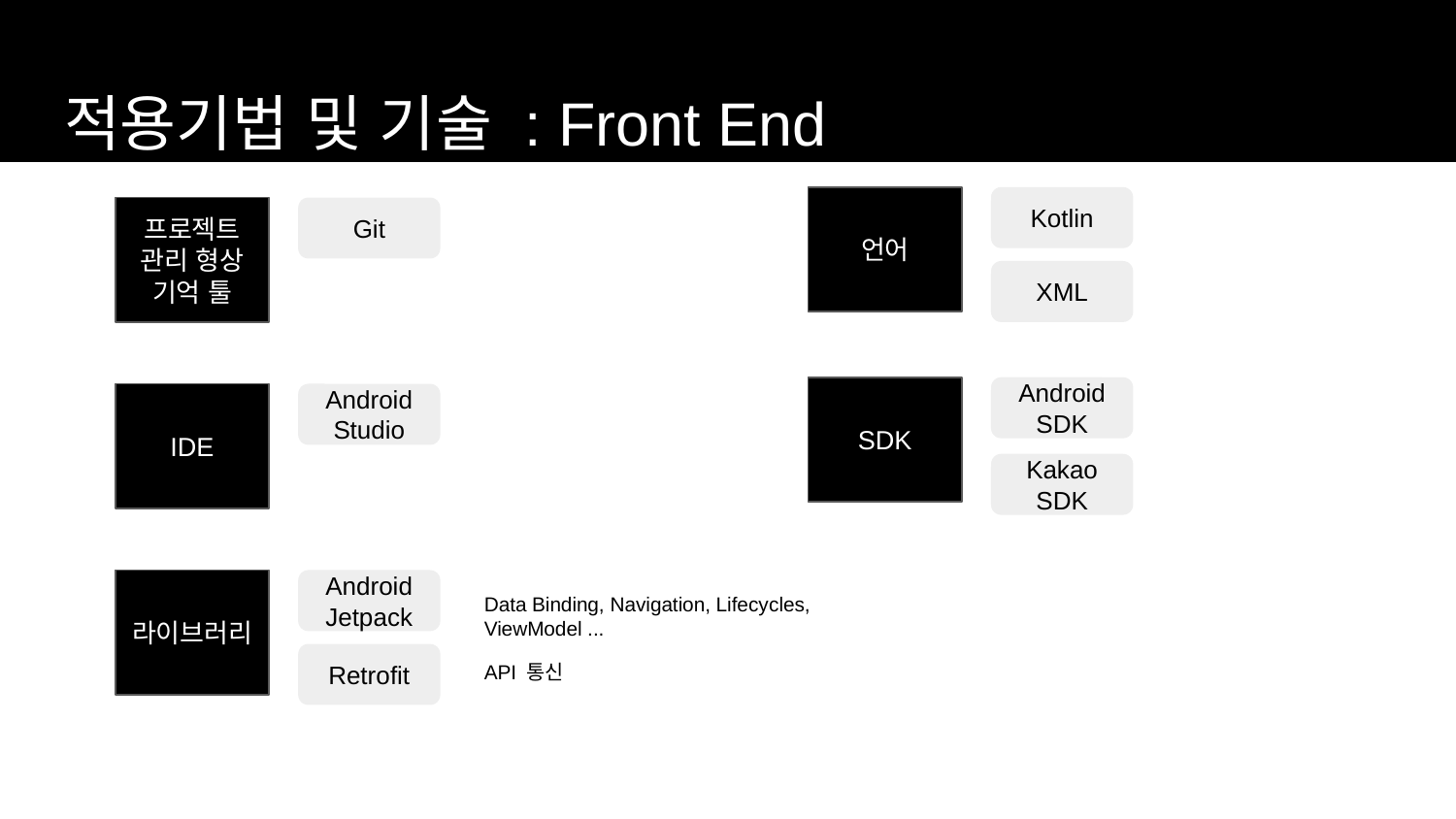

# 적용기법 및 기술 : Front End
Kotlin
언어
프로젝트 관리 형상 기억 툴
Git
XML
SDK
Android SDK
Android Studio
IDE
Kakao SDK
Android Jetpack
라이브러리
Data Binding, Navigation, Lifecycles, ViewModel ...
Retrofit
API 통신